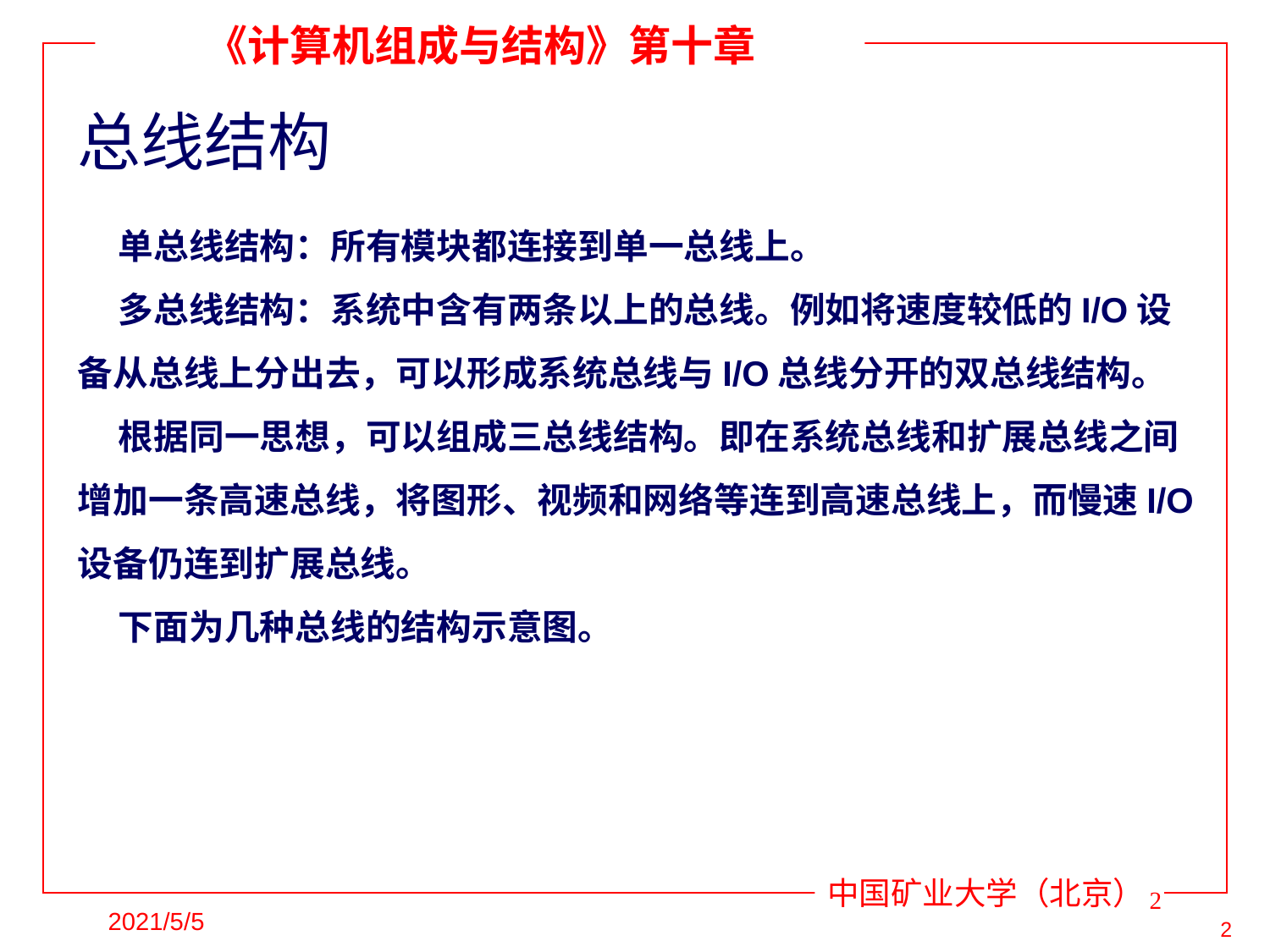

# 总线结构
    单总线结构：所有模块都连接到单一总线上。
    多总线结构：系统中含有两条以上的总线。例如将速度较低的I/O设备从总线上分出去，可以形成系统总线与I/O总线分开的双总线结构。
    根据同一思想，可以组成三总线结构。即在系统总线和扩展总线之间增加一条高速总线，将图形、视频和网络等连到高速总线上，而慢速I/O设备仍连到扩展总线。
    下面为几种总线的结构示意图。
2
2021/5/5